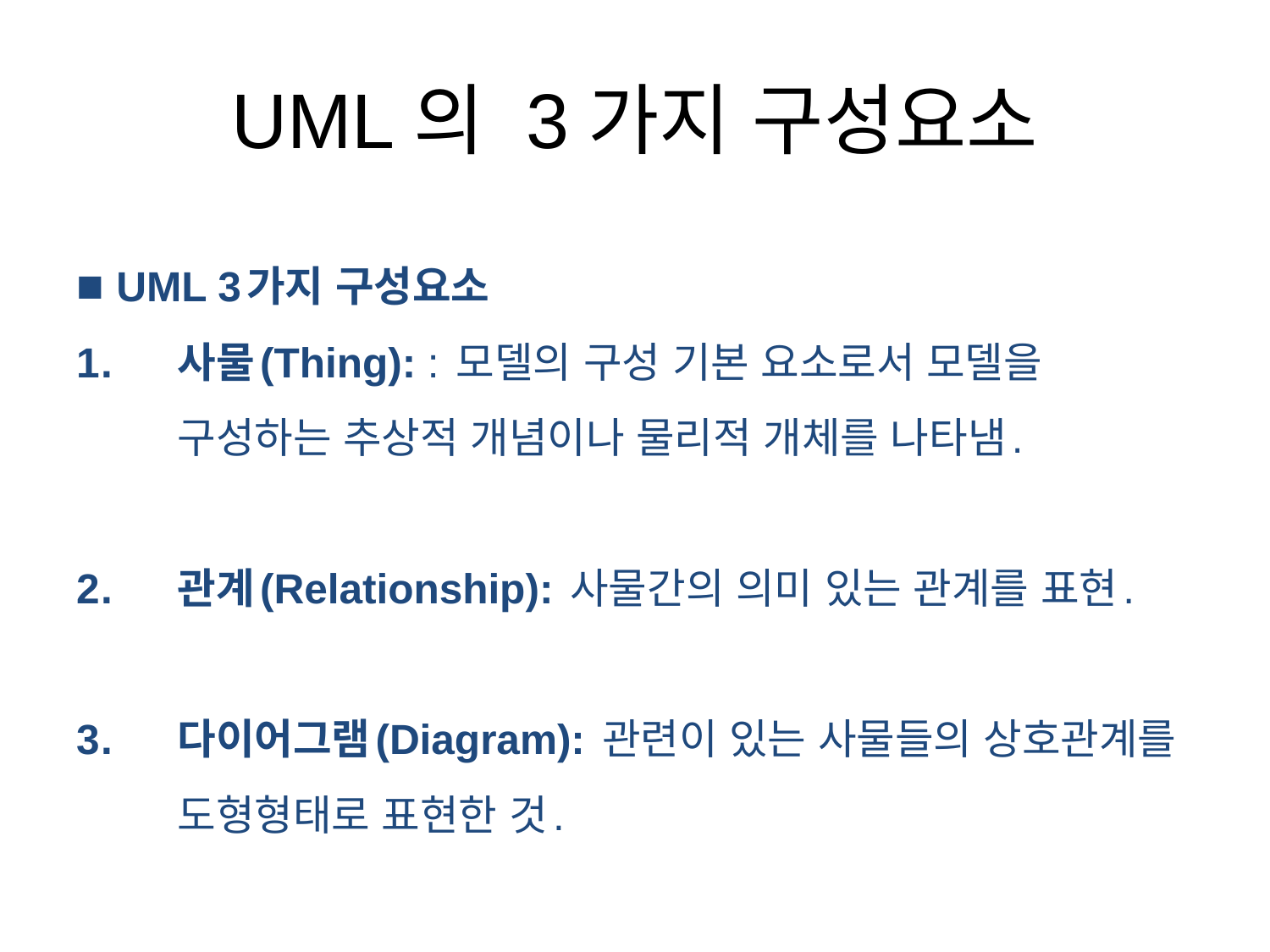

# UML의 3가지 구성요소
■ UML 3가지 구성요소
사물(Thing): : 모델의 구성 기본 요소로서 모델을 구성하는 추상적 개념이나 물리적 개체를 나타냄.

관계(Relationship): 사물간의 의미 있는 관계를 표현.

다이어그램(Diagram): 관련이 있는 사물들의 상호관계를 도형형태로 표현한 것.